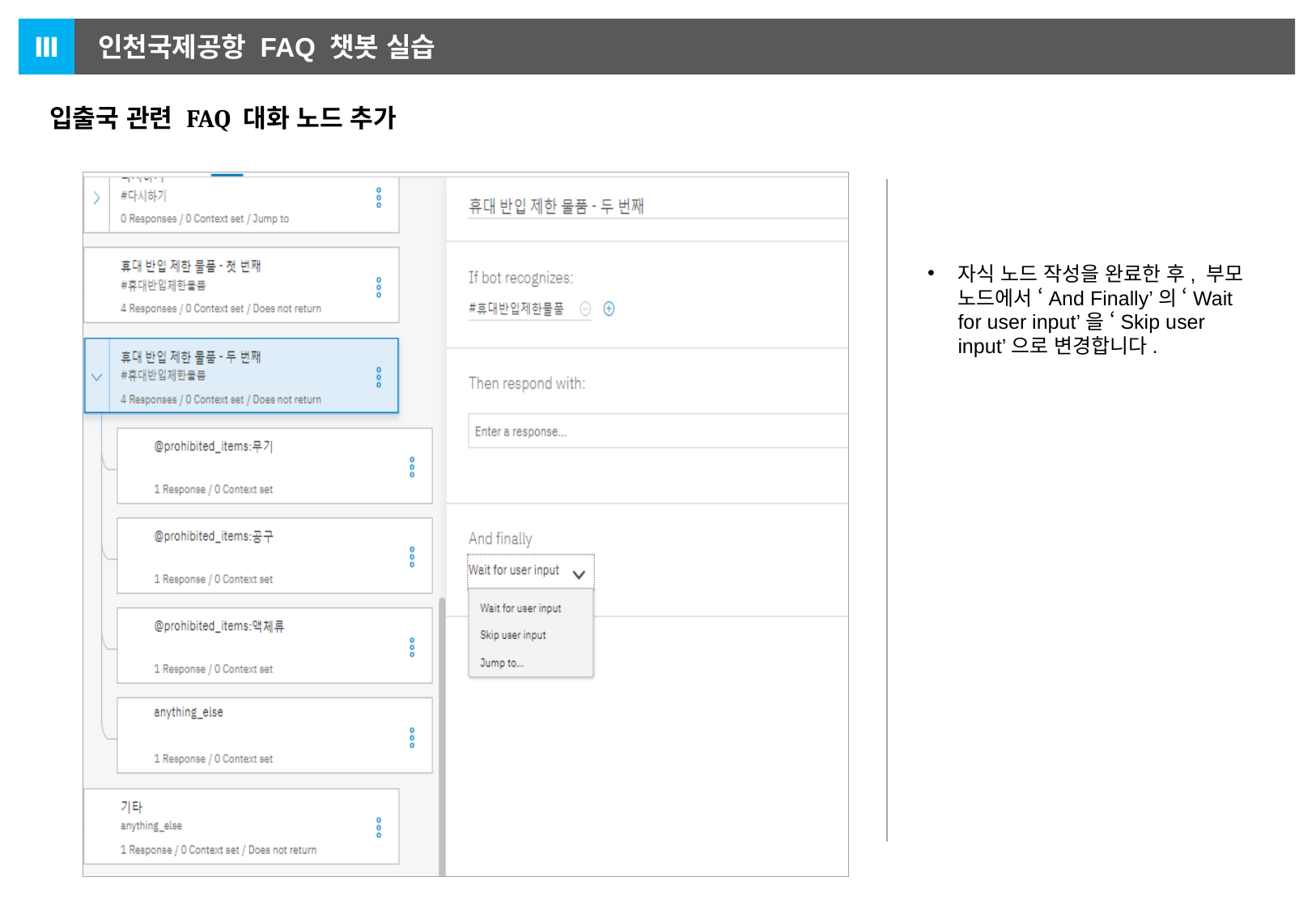

Ⅲ
인천국제공항 FAQ 챗봇 실습
입출국 관련 FAQ 대화 노드 추가

자식 노드 작성을 완료한 후, 부모 노드에서 ‘And Finally’의 ‘Wait for user input’을 ‘Skip user input’으로 변경합니다.